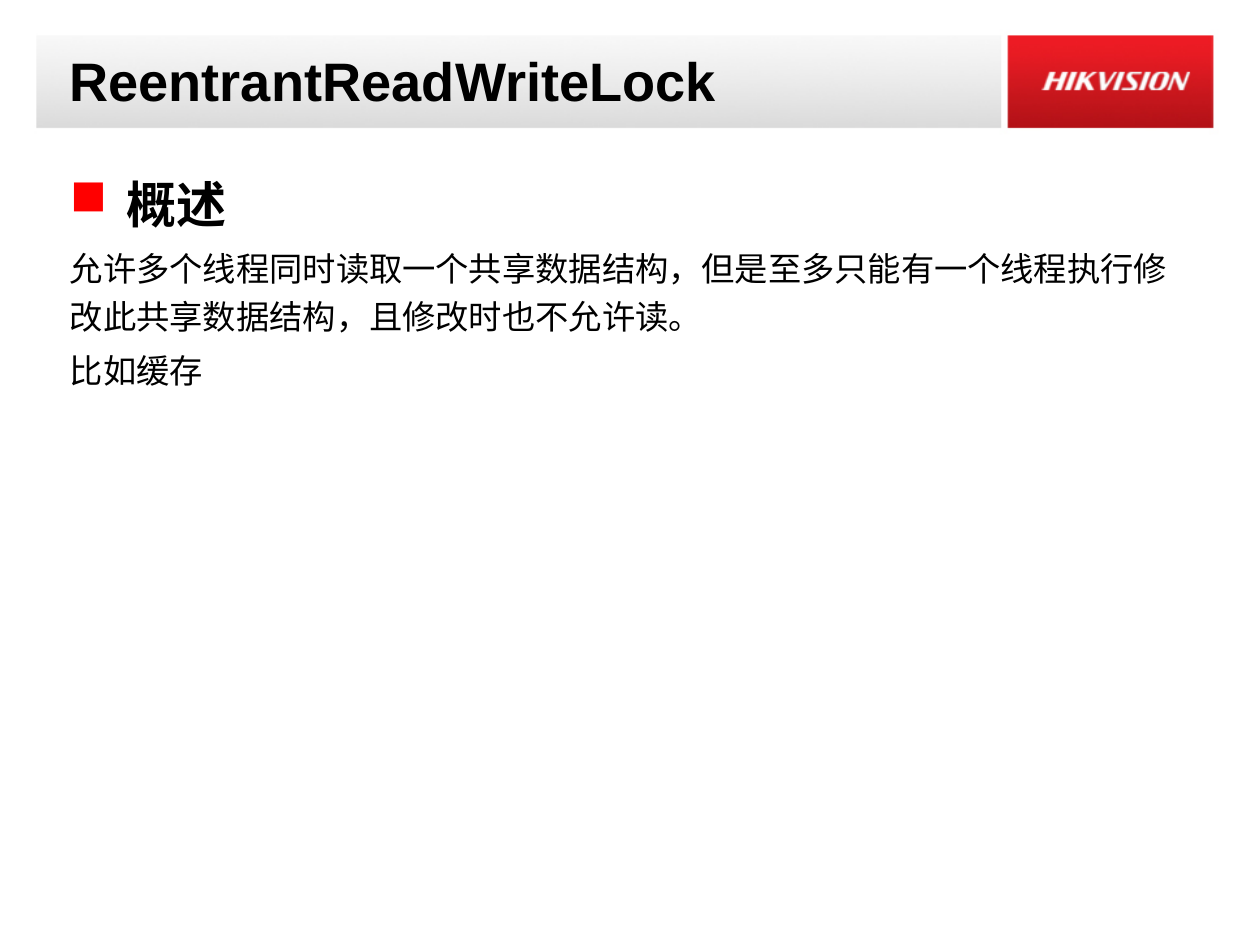

# ReentrantReadWriteLock
概述
允许多个线程同时读取一个共享数据结构，但是至多只能有一个线程执行修改此共享数据结构，且修改时也不允许读。
比如缓存